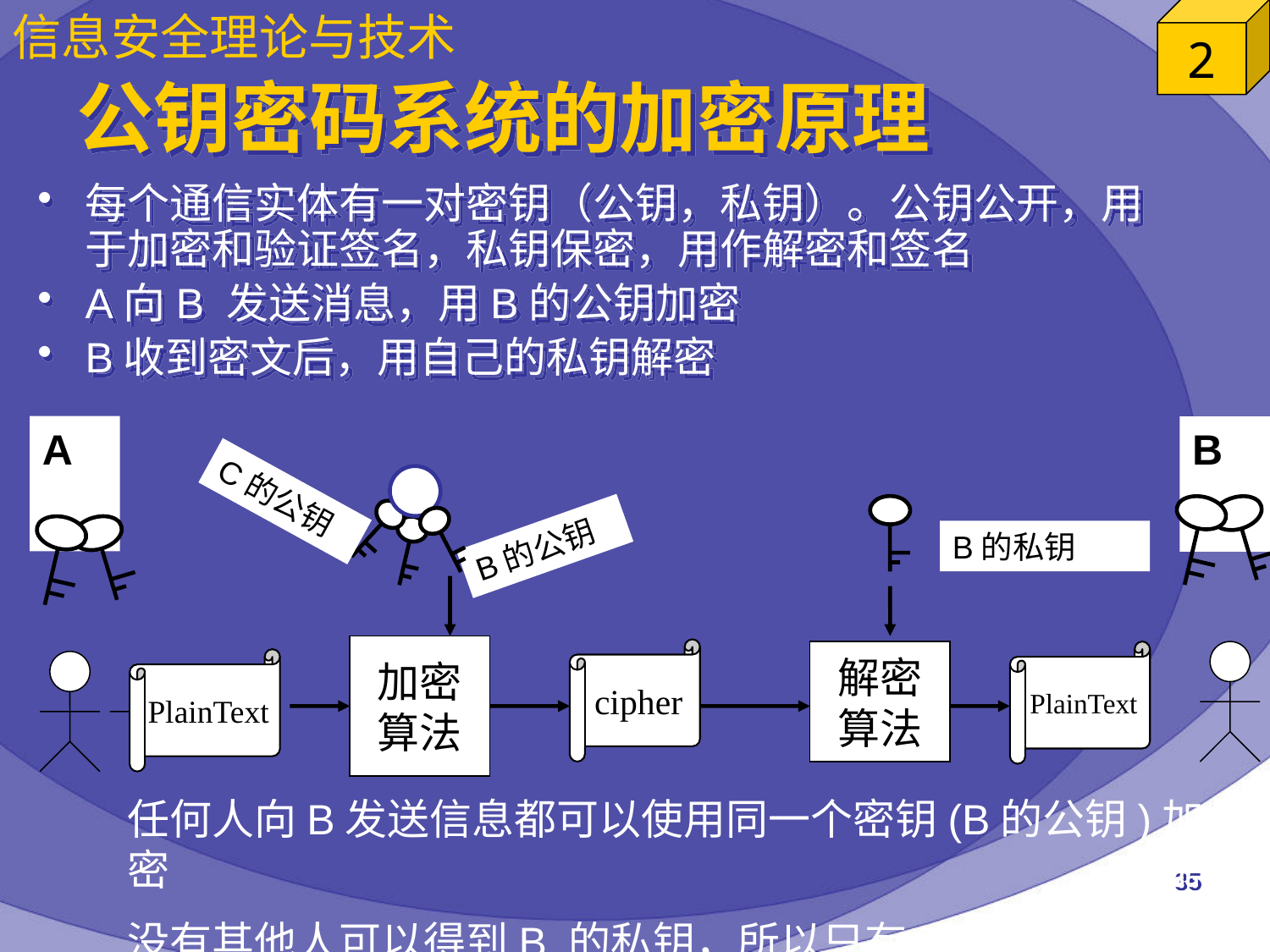

# 公钥密码系统的加密原理
每个通信实体有一对密钥（公钥，私钥）。公钥公开，用于加密和验证签名，私钥保密，用作解密和签名
A向B 发送消息，用B的公钥加密
B收到密文后，用自己的私钥解密
A

B

C的公钥

B的私钥

B的公钥

加密
算法
cipher

解密
算法
PlainText

PlainText

任何人向B发送信息都可以使用同一个密钥(B的公钥)加密
没有其他人可以得到B 的私钥，所以只有B可以解密
35